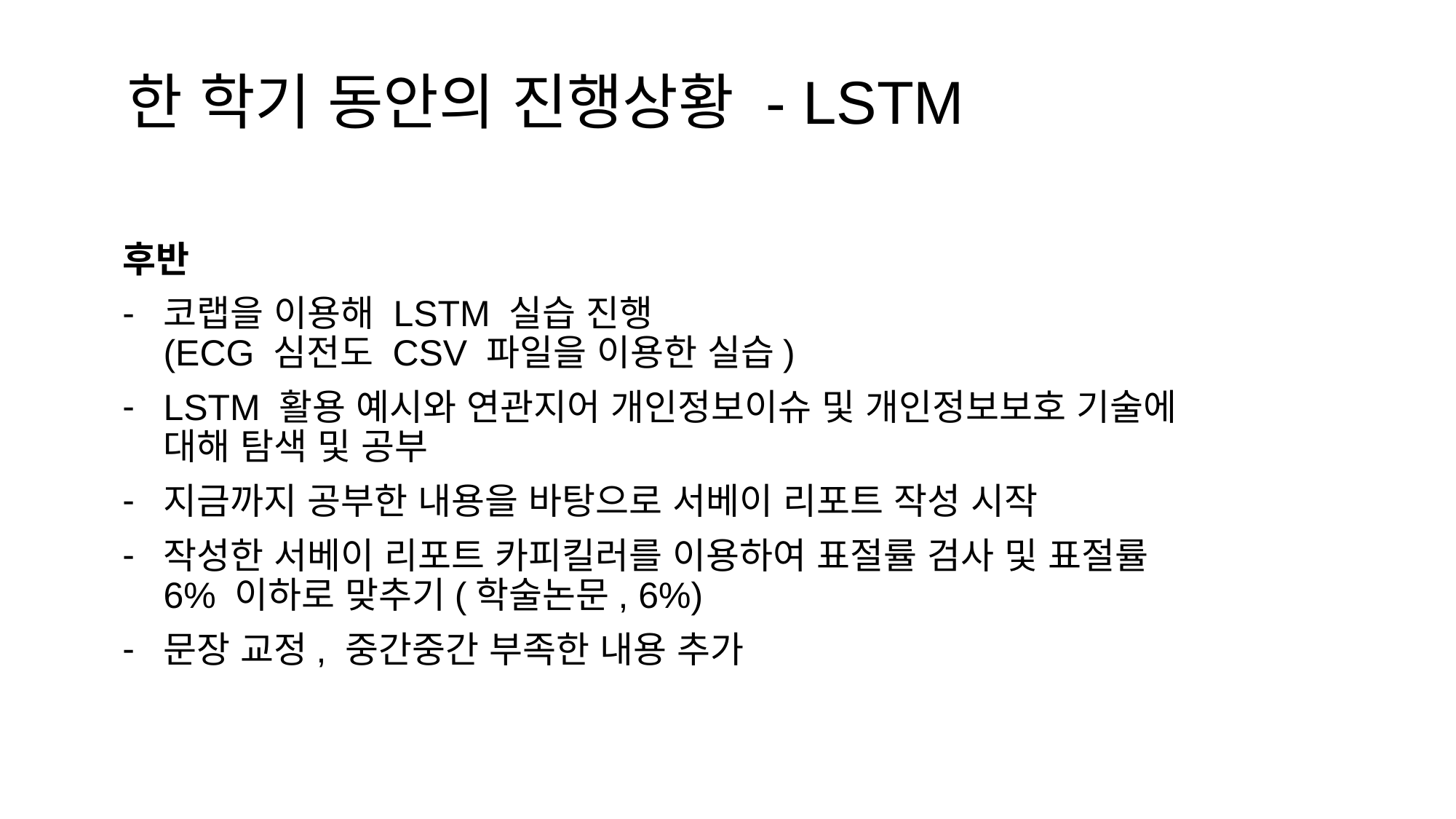

# 한 학기 동안의 진행상황 - LSTM
후반
코랩을 이용해 LSTM 실습 진행
(ECG 심전도 CSV 파일을 이용한 실습)
LSTM 활용 예시와 연관지어 개인정보이슈 및 개인정보보호 기술에 대해 탐색 및 공부
지금까지 공부한 내용을 바탕으로 서베이 리포트 작성 시작
작성한 서베이 리포트 카피킬러를 이용하여 표절률 검사 및 표절률 6% 이하로 맞추기(학술논문, 6%)
문장 교정, 중간중간 부족한 내용 추가